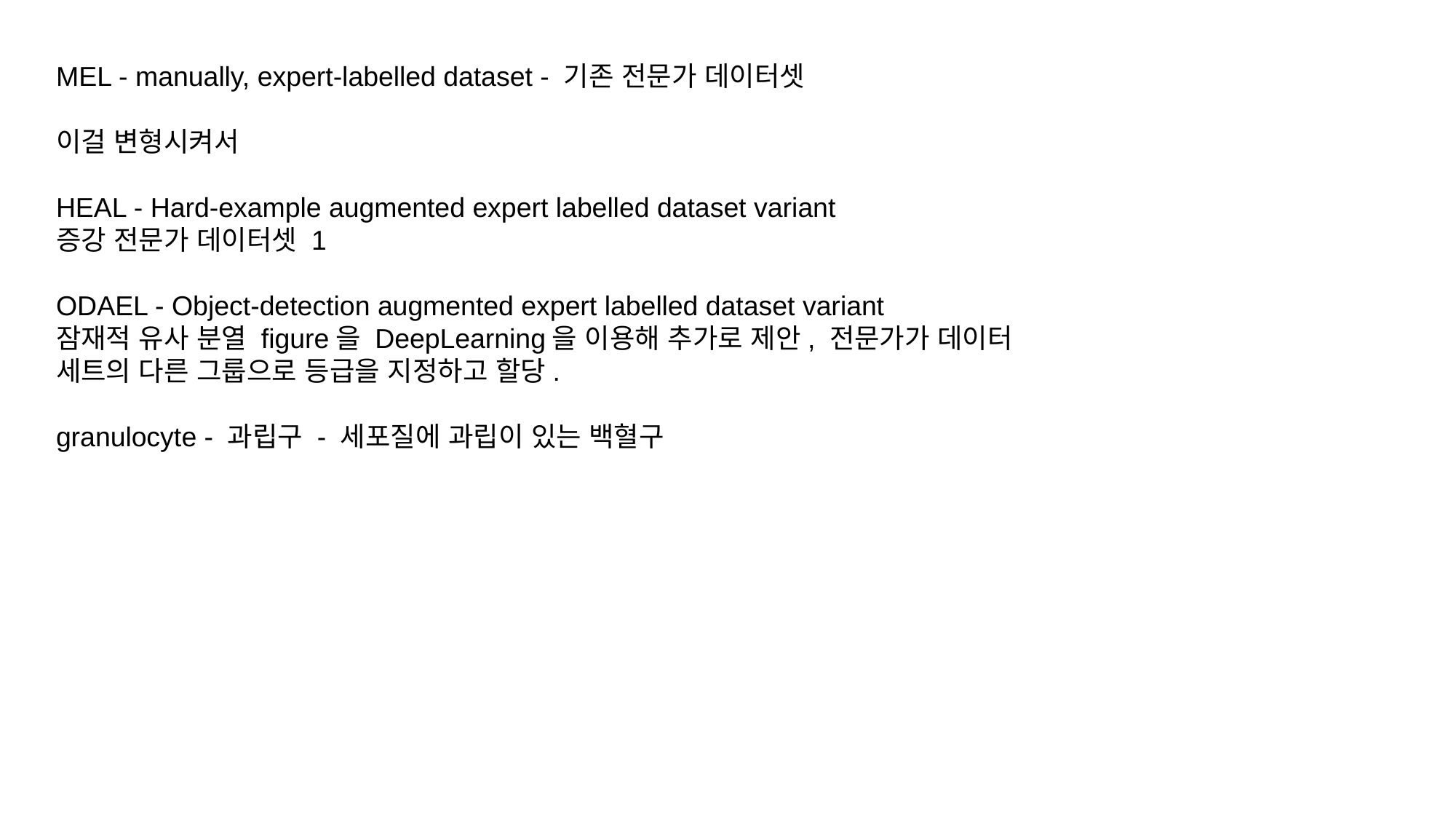

MEL - manually, expert-labelled dataset - 기존 전문가 데이터셋

이걸 변형시켜서

HEAL - Hard-example augmented expert labelled dataset variant
증강 전문가 데이터셋 1

ODAEL - Object-detection augmented expert labelled dataset variant
잠재적 유사 분열 figure을 DeepLearning을 이용해 추가로 제안, 전문가가 데이터 세트의 다른 그룹으로 등급을 지정하고 할당.

granulocyte - 과립구 - 세포질에 과립이 있는 백혈구